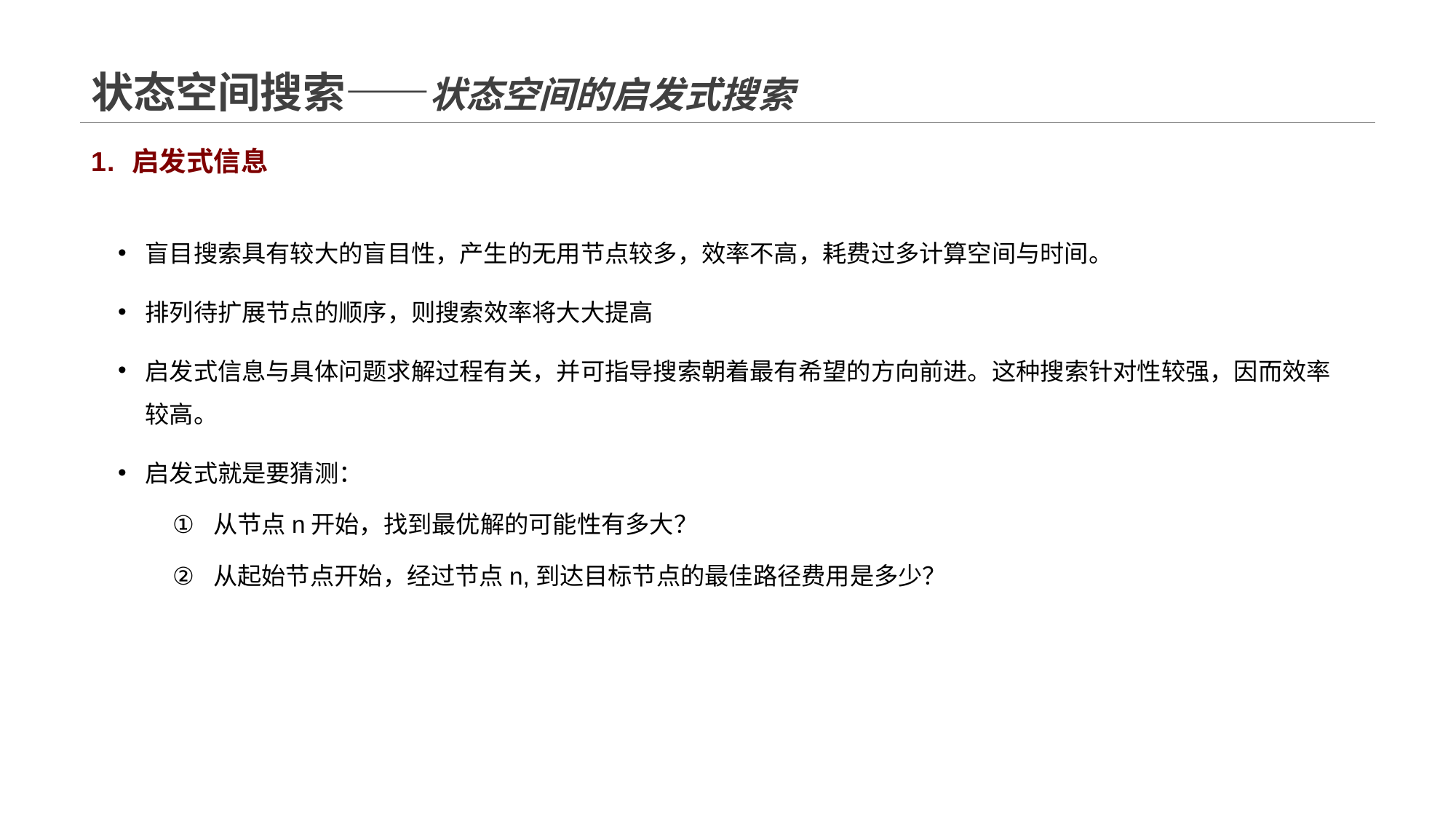

# 状态空间搜索——状态空间的启发式搜索
启发式信息
盲目搜索具有较大的盲目性，产生的无用节点较多，效率不高，耗费过多计算空间与时间。
排列待扩展节点的顺序，则搜索效率将大大提高
启发式信息与具体问题求解过程有关，并可指导搜索朝着最有希望的方向前进。这种搜索针对性较强，因而效率较高。
启发式就是要猜测：
从节点n开始，找到最优解的可能性有多大？
从起始节点开始，经过节点n,到达目标节点的最佳路径费用是多少？